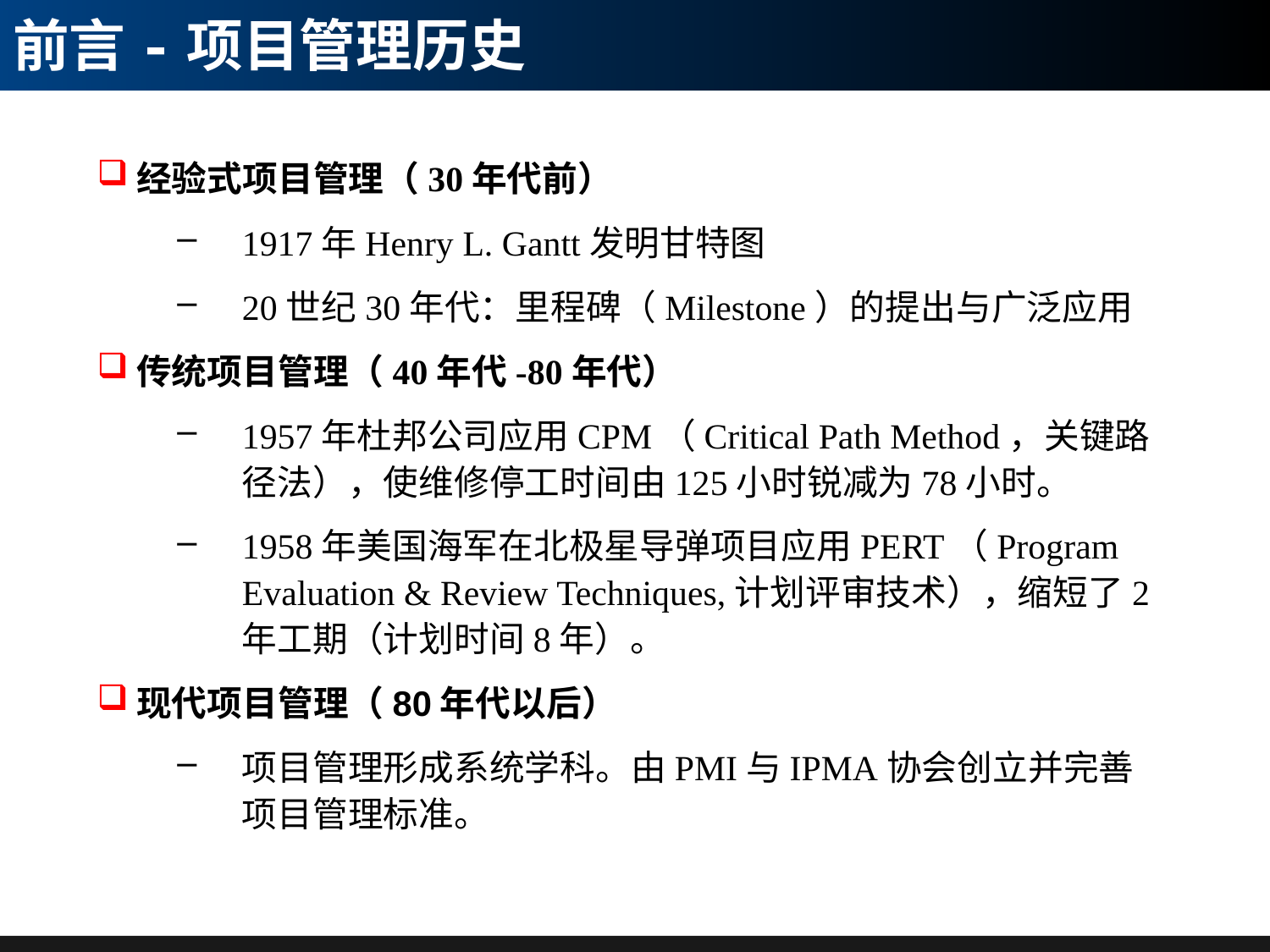

# 前言-项目管理历史
经验式项目管理（30年代前）
1917年Henry L. Gantt发明甘特图
20世纪30年代：里程碑（Milestone）的提出与广泛应用
传统项目管理（40年代-80年代）
1957年杜邦公司应用CPM（Critical Path Method，关键路径法），使维修停工时间由125小时锐减为78小时。
1958年美国海军在北极星导弹项目应用PERT（Program Evaluation & Review Techniques,计划评审技术），缩短了2年工期（计划时间8年）。
现代项目管理（80年代以后）
项目管理形成系统学科。由PMI与IPMA协会创立并完善项目管理标准。